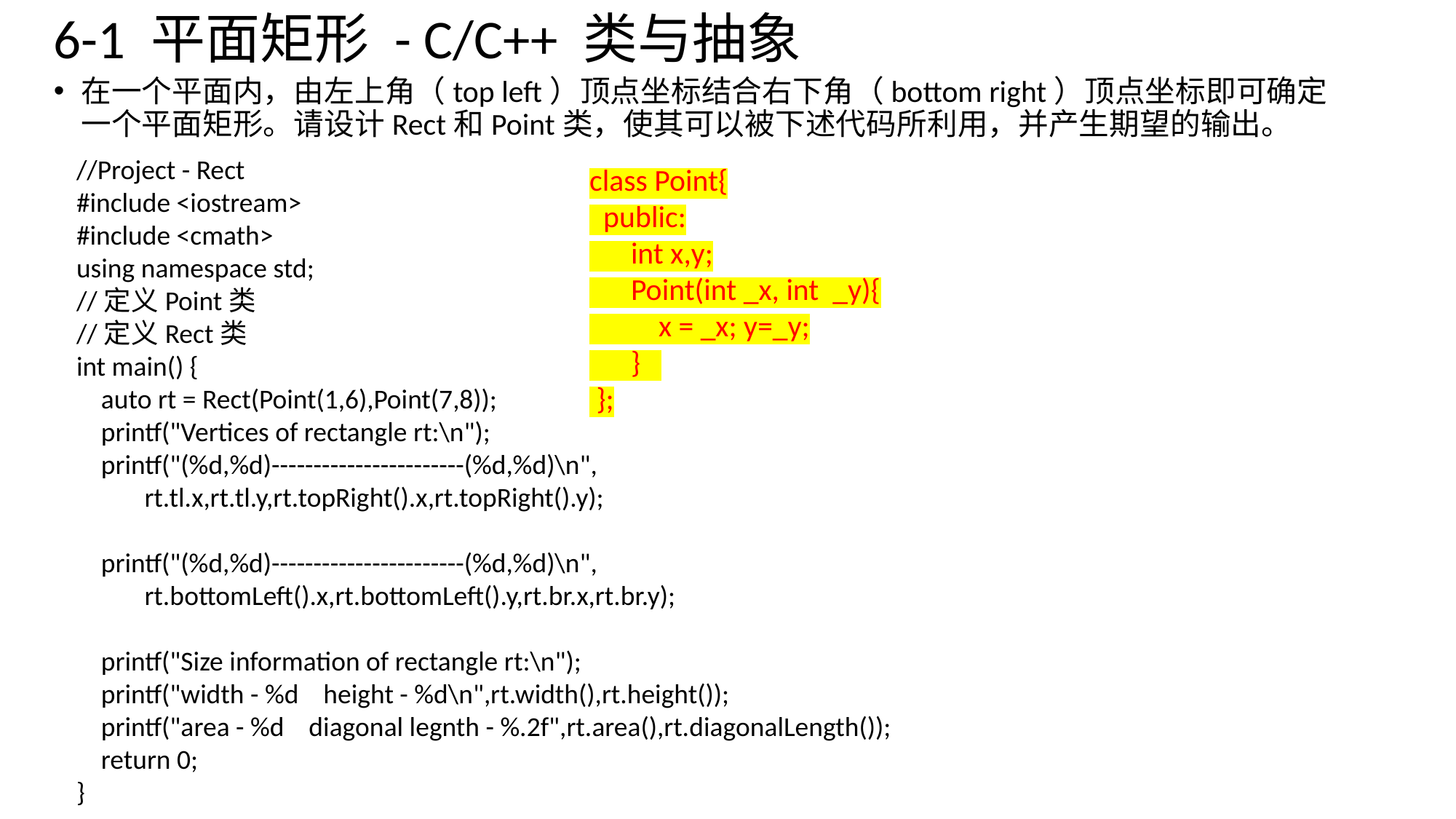

# 6-1 平面矩形 - C/C++ 类与抽象
在一个平面内，由左上角（top left）顶点坐标结合右下角（bottom right）顶点坐标即可确定一个平面矩形。请设计Rect和Point类，使其可以被下述代码所利用，并产生期望的输出。
//Project - Rect
#include <iostream>
#include <cmath>
using namespace std;
//定义Point类
//定义Rect类
int main() {
    auto rt = Rect(Point(1,6),Point(7,8));
    printf("Vertices of rectangle rt:\n");
    printf("(%d,%d)-----------------------(%d,%d)\n",
           rt.tl.x,rt.tl.y,rt.topRight().x,rt.topRight().y);

    printf("(%d,%d)-----------------------(%d,%d)\n",
           rt.bottomLeft().x,rt.bottomLeft().y,rt.br.x,rt.br.y);

    printf("Size information of rectangle rt:\n");
    printf("width - %d    height - %d\n",rt.width(),rt.height());
    printf("area - %d    diagonal legnth - %.2f",rt.area(),rt.diagonalLength());
    return 0;
}
class Point{
  public:
      int x,y;
      Point(int _x, int  _y){
          x = _x; y=_y;
      }
 };